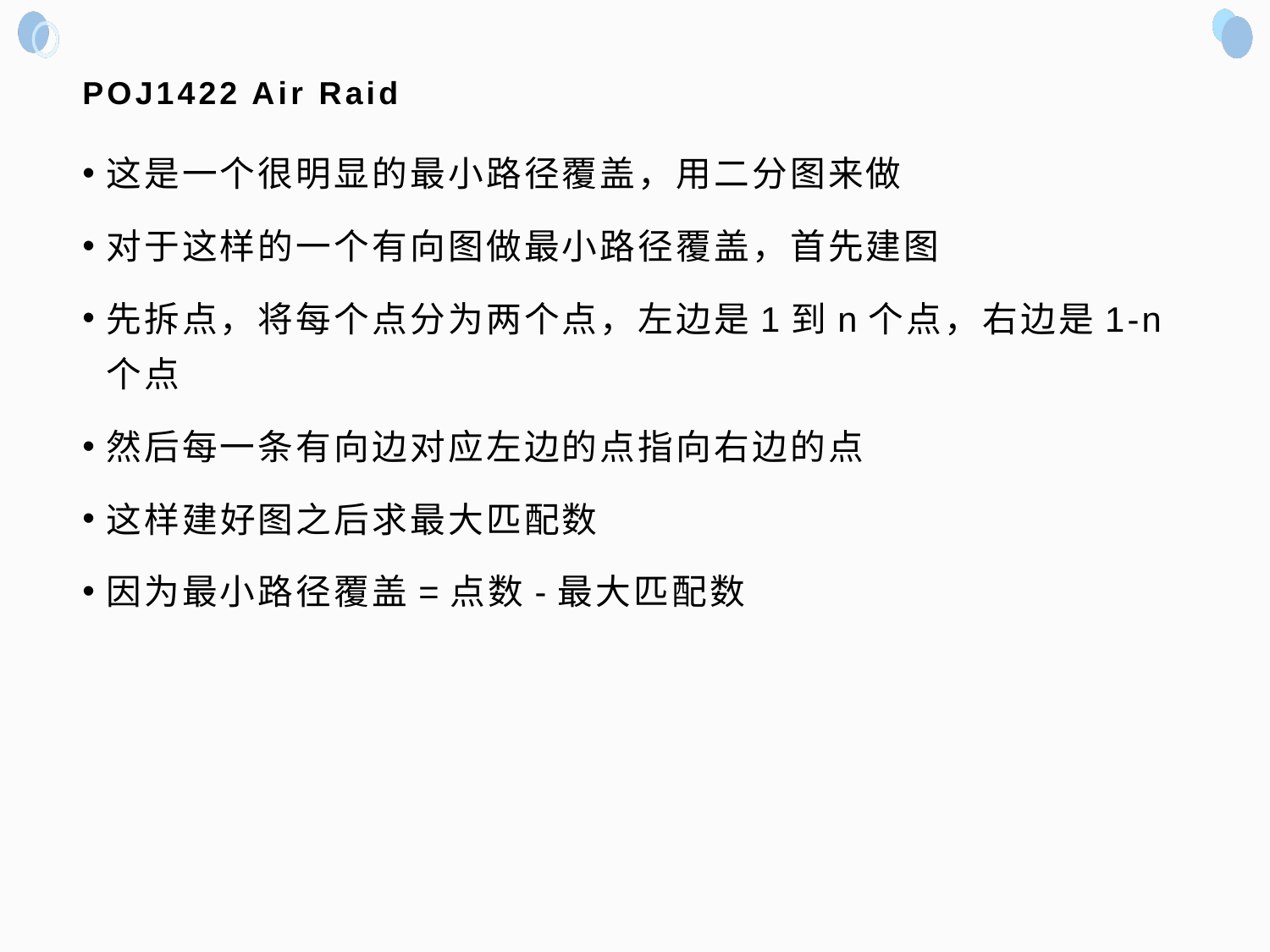

# POJ1422 Air Raid
这是一个很明显的最小路径覆盖，用二分图来做
对于这样的一个有向图做最小路径覆盖，首先建图
先拆点，将每个点分为两个点，左边是1到n个点，右边是1-n个点
然后每一条有向边对应左边的点指向右边的点
这样建好图之后求最大匹配数
因为最小路径覆盖=点数-最大匹配数